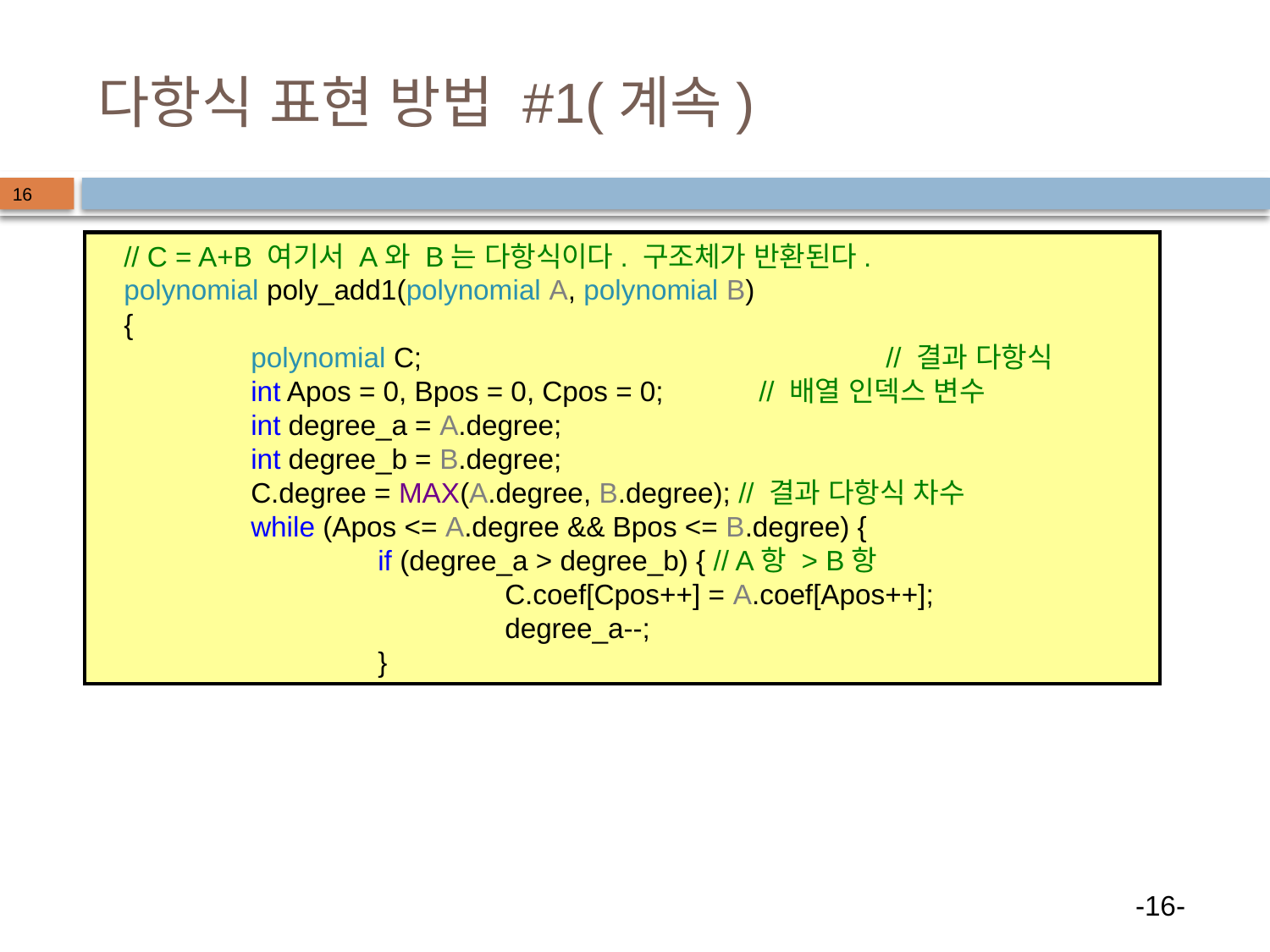

# 다항식 표현 방법 #1(계속)
16
// C = A+B 여기서 A와 B는 다항식이다. 구조체가 반환된다.
polynomial poly_add1(polynomial A, polynomial B)
{
	polynomial C;				// 결과 다항식
	int Apos = 0, Bpos = 0, Cpos = 0;	// 배열 인덱스 변수
	int degree_a = A.degree;
	int degree_b = B.degree;
	C.degree = MAX(A.degree, B.degree); // 결과 다항식 차수
	while (Apos <= A.degree && Bpos <= B.degree) {
		if (degree_a > degree_b) { // A항 > B항
			C.coef[Cpos++] = A.coef[Apos++];
			degree_a--;
		}